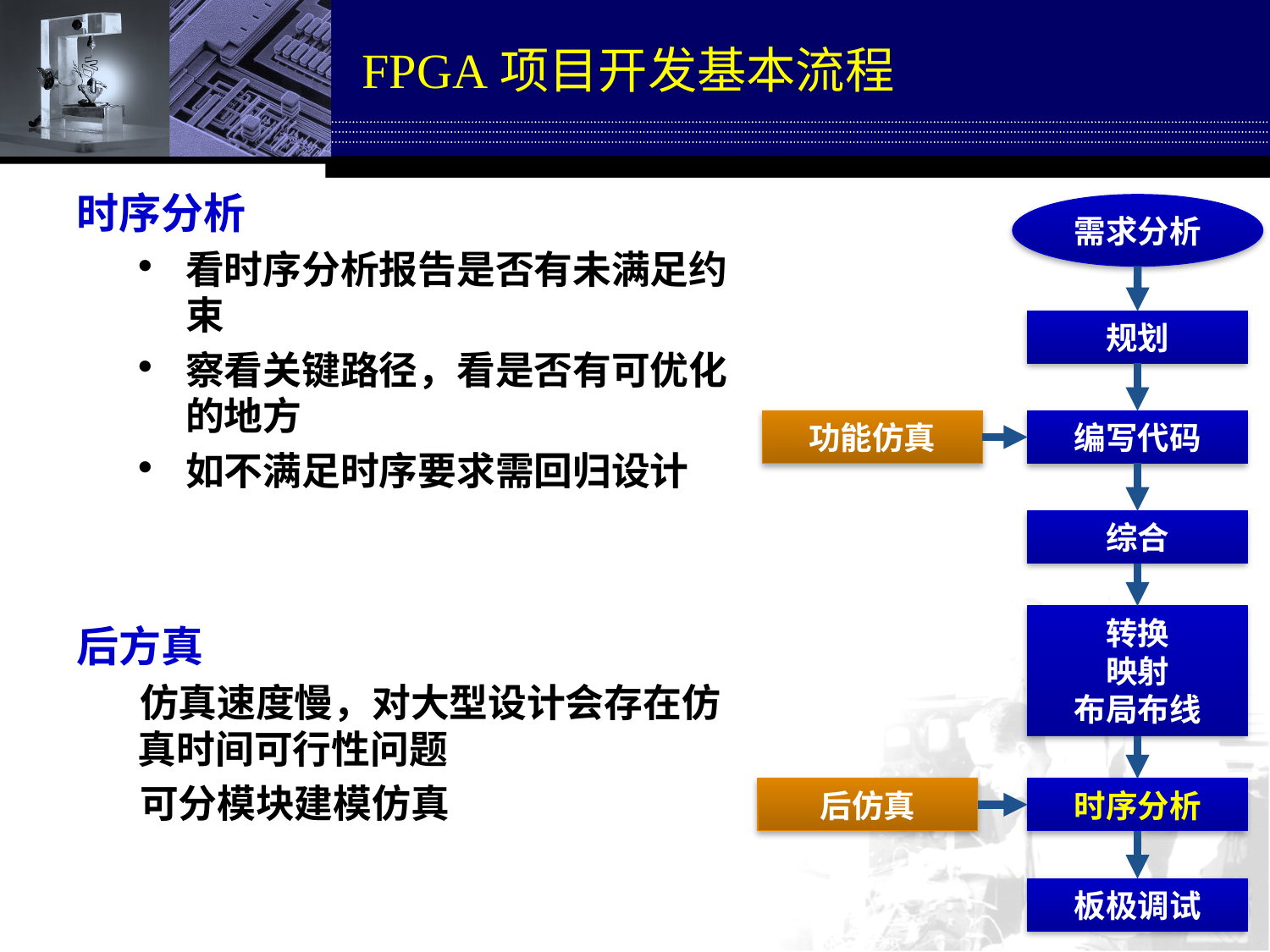

# FPGA项目开发基本流程
时序分析
看时序分析报告是否有未满足约束
察看关键路径，看是否有可优化的地方
如不满足时序要求需回归设计

后方真
仿真速度慢，对大型设计会存在仿真时间可行性问题
可分模块建模仿真

需求分析
规划
功能仿真
编写代码
综合
转换
映射
布局布线
后仿真
时序分析
板极调试